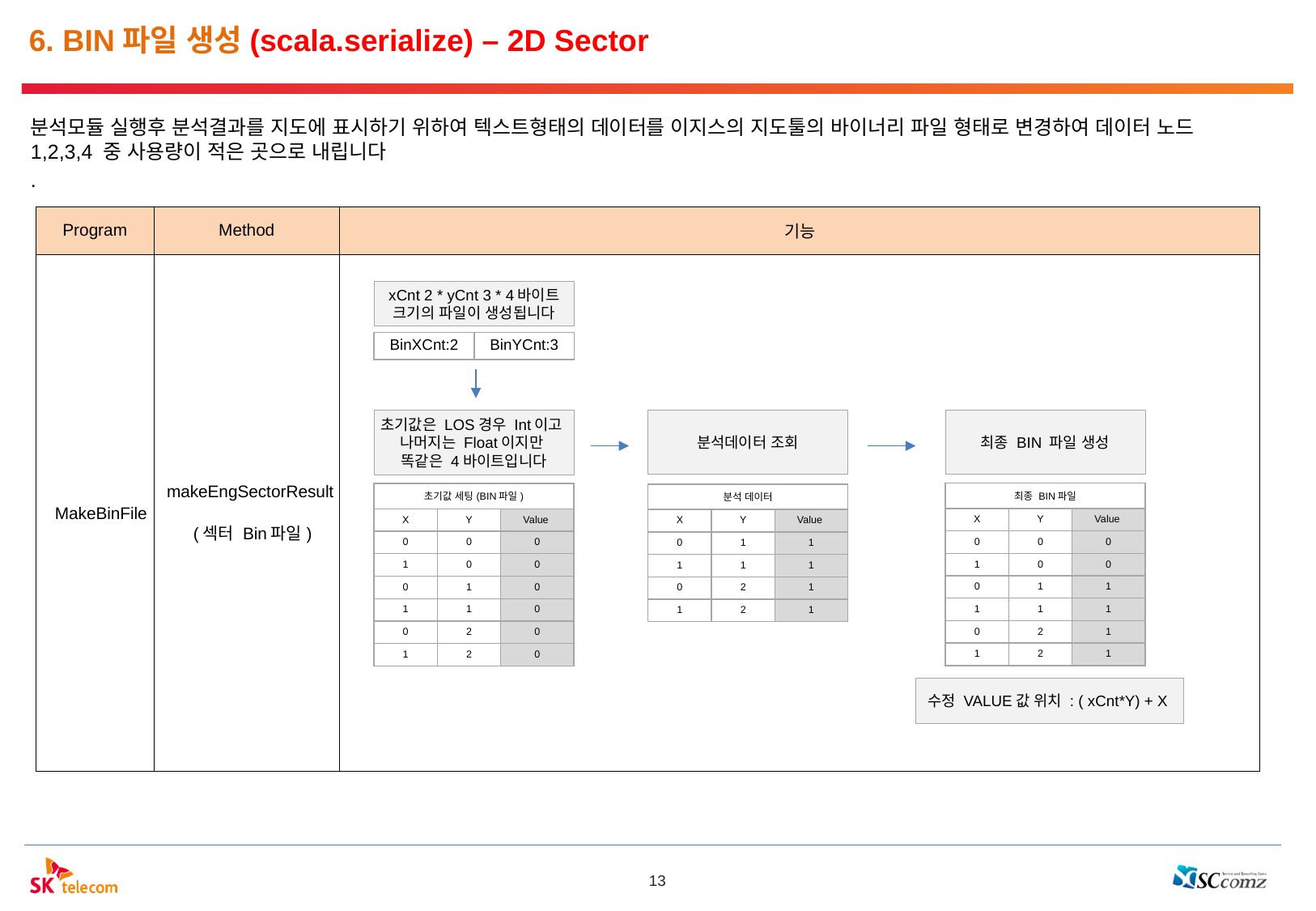

6. BIN파일 생성(scala.serialize) – 2D Sector
분석모듈 실행후 분석결과를 지도에 표시하기 위하여 텍스트형태의 데이터를 이지스의 지도툴의 바이너리 파일 형태로 변경하여 데이터 노드 1,2,3,4 중 사용량이 적은 곳으로 내립니다
.
| Program | Method | 기능 |
| --- | --- | --- |
| MakeBinFile | makeEngSectorResult (섹터 Bin파일) |  |
xCnt 2 * yCnt 3 * 4바이트
크기의 파일이 생성됩니다
| BinXCnt:2 | BinYCnt:3 |
| --- | --- |
분석데이터 조회
최종 BIN 파일 생성
초기값은 LOS경우 Int이고
나머지는 Float이지만
똑같은 4바이트입니다
| 최종 BIN파일 |  |  |
| --- | --- | --- |
| X | Y | Value |
| 0 | 0 | 0 |
| 1 | 0 | 0 |
| 0 | 1 | 1 |
| 1 | 1 | 1 |
| 0 | 2 | 1 |
| 1 | 2 | 1 |
| 초기값 세팅(BIN파일) |  |  |
| --- | --- | --- |
| X | Y | Value |
| 0 | 0 | 0 |
| 1 | 0 | 0 |
| 0 | 1 | 0 |
| 1 | 1 | 0 |
| 0 | 2 | 0 |
| 1 | 2 | 0 |
| 분석 데이터 |  |  |
| --- | --- | --- |
| X | Y | Value |
| 0 | 1 | 1 |
| 1 | 1 | 1 |
| 0 | 2 | 1 |
| 1 | 2 | 1 |
  수정 VALUE값 위치 : ( xCnt*Y) + X